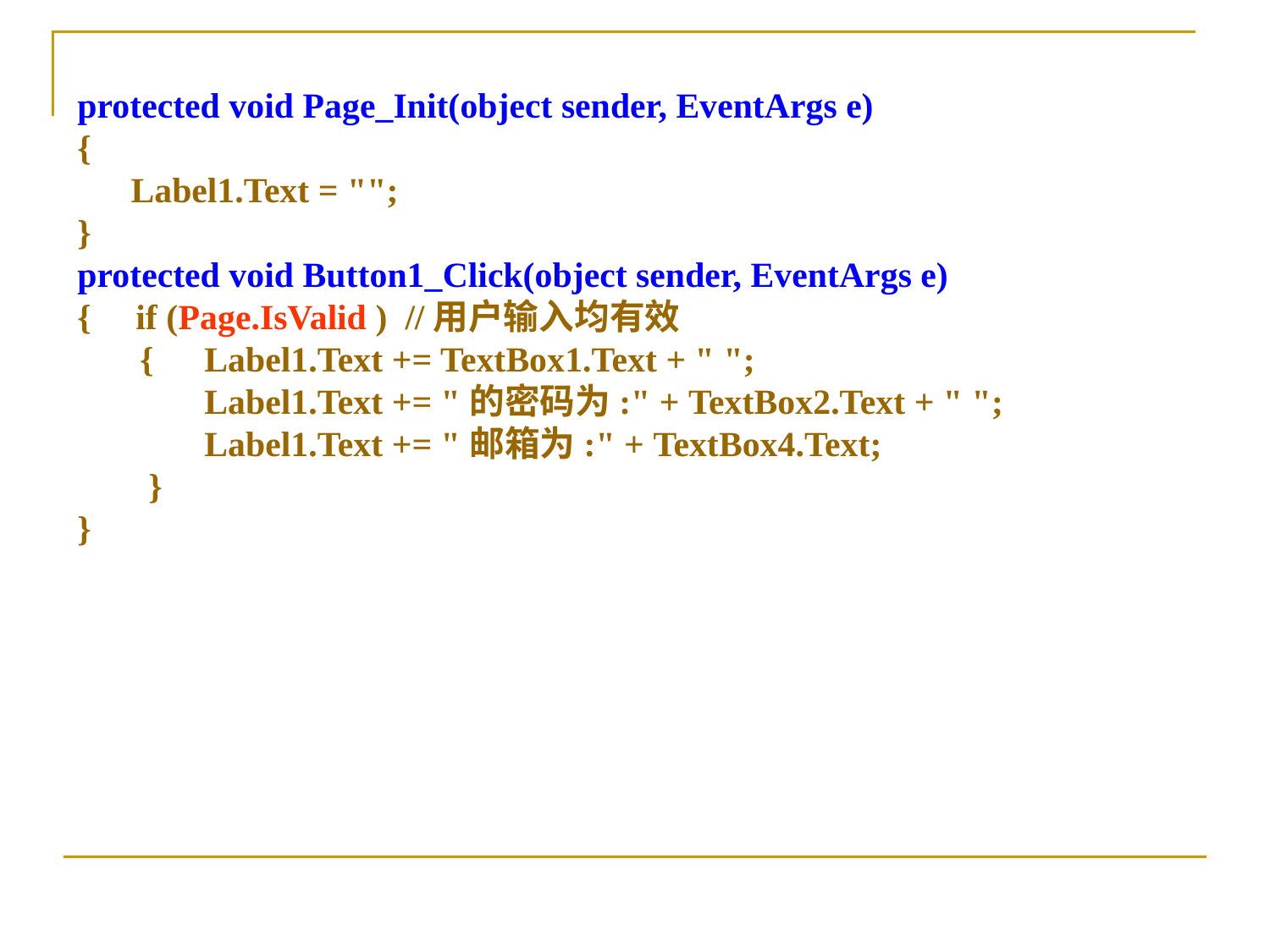

protected void Page_Init(object sender, EventArgs e)
{
      Label1.Text = "";
}
protected void Button1_Click(object sender, EventArgs e)
{     if (Page.IsValid )  //用户输入均有效
       {	Label1.Text += TextBox1.Text + " ";
            	Label1.Text += "的密码为:" + TextBox2.Text + " ";
            	Label1.Text += "邮箱为:" + TextBox4.Text;
        }
}